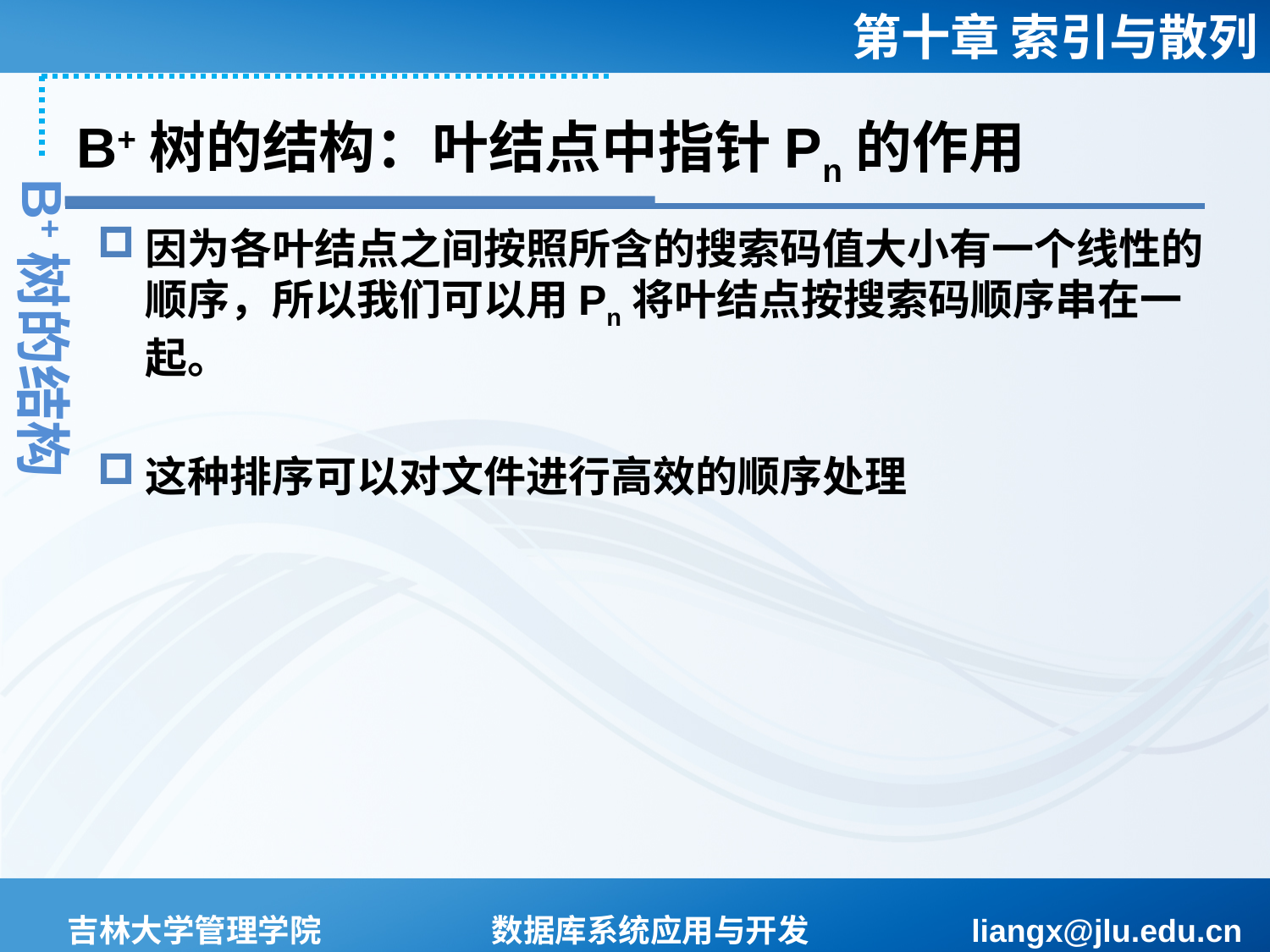

# B+树的结构：叶结点中指针Pn的作用
B+树的结构
因为各叶结点之间按照所含的搜索码值大小有一个线性的顺序，所以我们可以用Pn将叶结点按搜索码顺序串在一起。

这种排序可以对文件进行高效的顺序处理